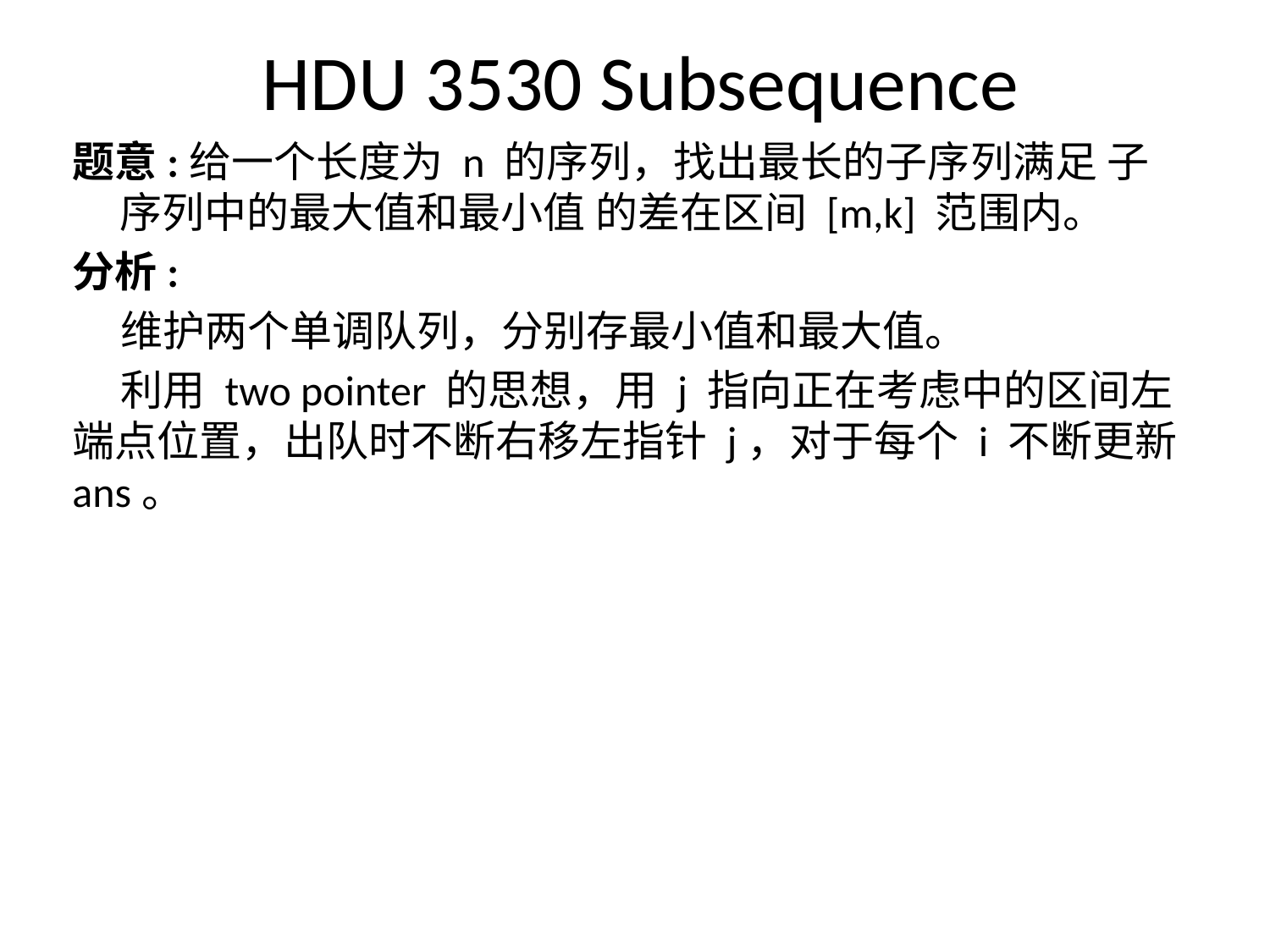

# HDU 3530 Subsequence
题意:给一个长度为 n 的序列，找出最长的子序列满足 子序列中的最大值和最小值 的差在区间 [m,k] 范围内。
分析:
    维护两个单调队列，分别存最小值和最大值。
    利用 two pointer 的思想，用 j 指向正在考虑中的区间左端点位置，出队时不断右移左指针 j，对于每个 i 不断更新 ans。